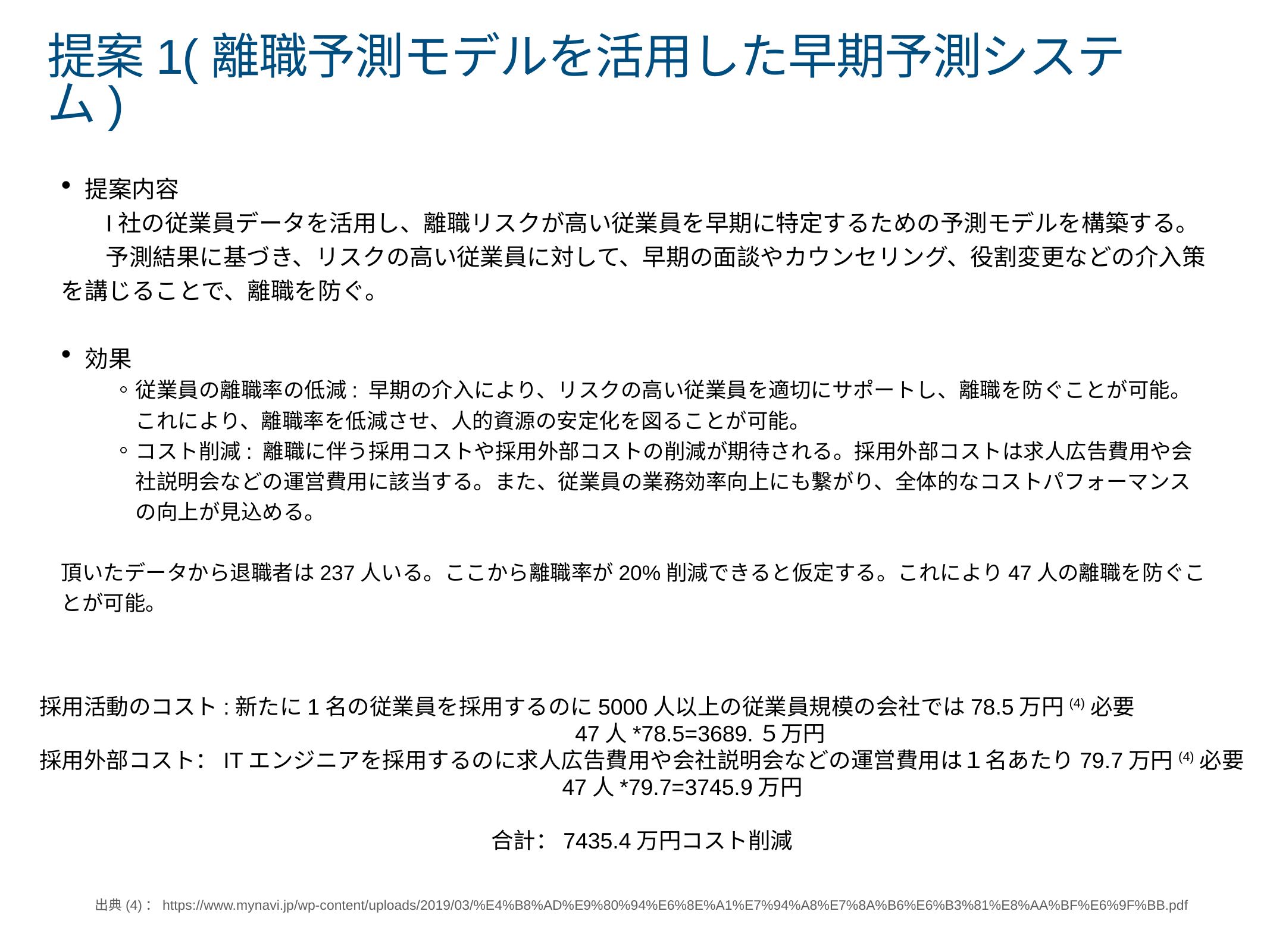

# 提案1(離職予測モデルを活用した早期予測システム)
提案内容
I社の従業員データを活用し、離職リスクが高い従業員を早期に特定するための予測モデルを構築する。
予測結果に基づき、リスクの高い従業員に対して、早期の面談やカウンセリング、役割変更などの介入策を講じることで、離職を防ぐ。

効果
従業員の離職率の低減: 早期の介入により、リスクの高い従業員を適切にサポートし、離職を防ぐことが可能。これにより、離職率を低減させ、人的資源の安定化を図ることが可能。
コスト削減: 離職に伴う採用コストや採用外部コストの削減が期待される。採用外部コストは求人広告費用や会社説明会などの運営費用に該当する。また、従業員の業務効率向上にも繋がり、全体的なコストパフォーマンスの向上が見込める。
頂いたデータから退職者は237人いる。ここから離職率が20%削減できると仮定する。これにより47人の離職を防ぐことが可能。
採用活動のコスト:新たに1名の従業員を採用するのに5000人以上の従業員規模の会社では78.5万円(4)必要
　　　　　47人*78.5=3689.５万円
採用外部コスト：ITエンジニアを採用するのに求人広告費用や会社説明会などの運営費用は１名あたり79.7万円(4)必要
             47人*79.7=3745.9万円

合計：7435.4万円コスト削減
出典(4)：https://www.mynavi.jp/wp-content/uploads/2019/03/%E4%B8%AD%E9%80%94%E6%8E%A1%E7%94%A8%E7%8A%B6%E6%B3%81%E8%AA%BF%E6%9F%BB.pdf